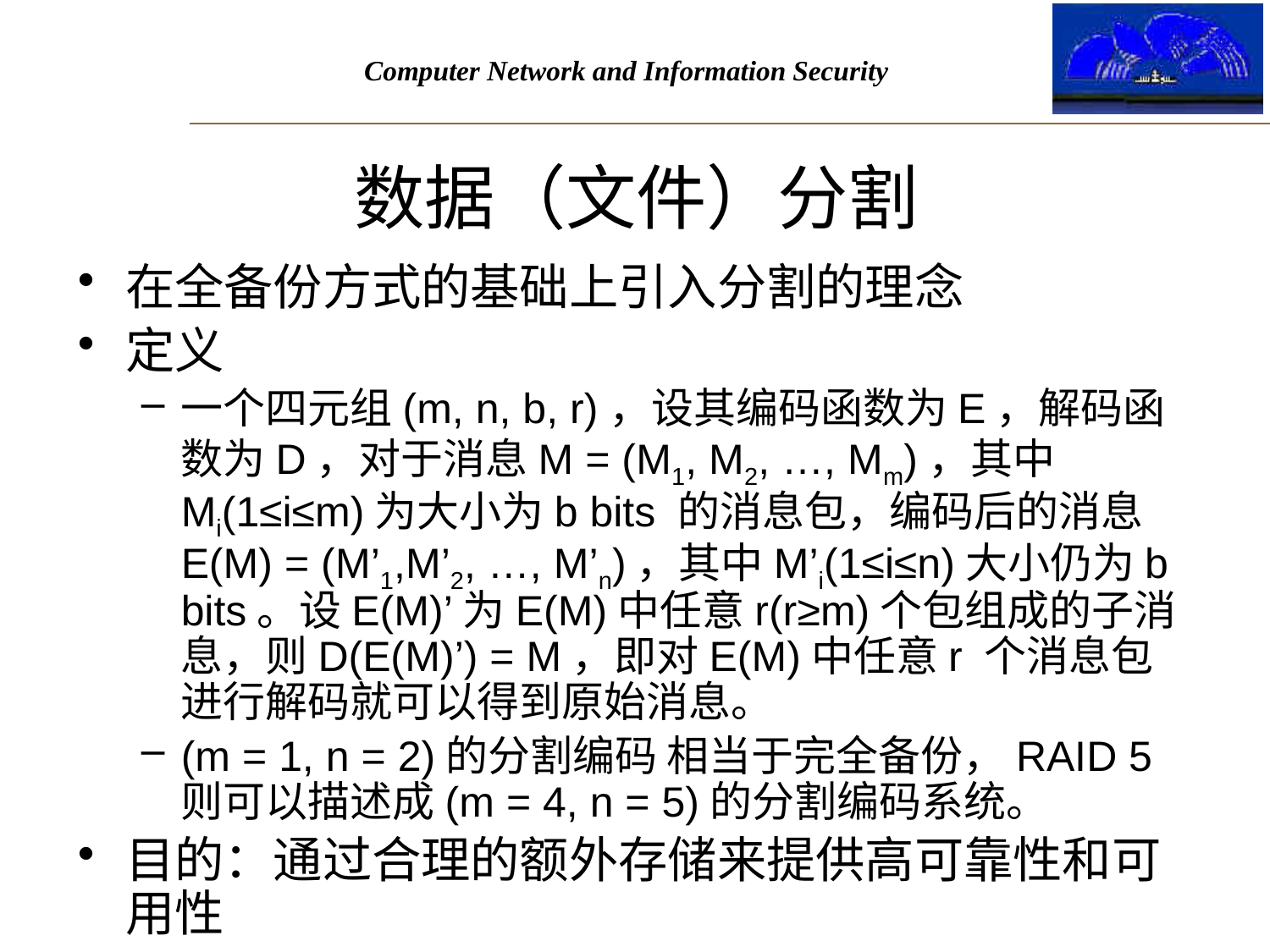

# 数据（文件）分割
在全备份方式的基础上引入分割的理念
定义
一个四元组(m, n, b, r)，设其编码函数为E，解码函数为D，对于消息M = (M1, M2, …, Mm)，其中Mi(1≤i≤m)为大小为b bits 的消息包，编码后的消息E(M) = (M’1,M’2, …, M’n)，其中M’i(1≤i≤n)大小仍为b bits。设E(M)’为E(M)中任意r(r≥m)个包组成的子消息，则D(E(M)’) = M，即对E(M)中任意r 个消息包进行解码就可以得到原始消息。
(m = 1, n = 2)的分割编码 相当于完全备份，RAID 5 则可以描述成(m = 4, n = 5)的分割编码系统。
目的：通过合理的额外存储来提供高可靠性和可用性